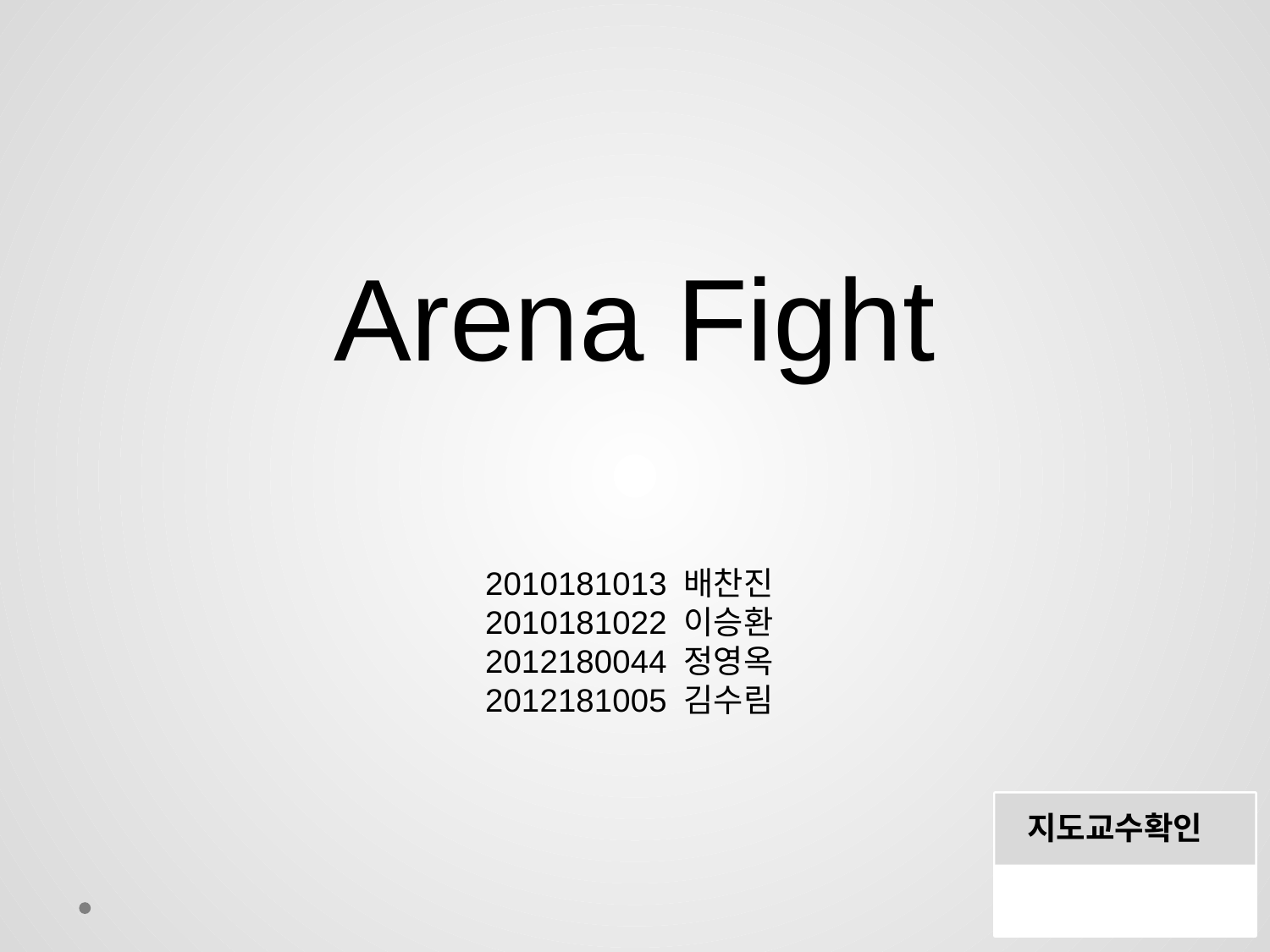

# Arena Fight
2010181013 배찬진
2010181022 이승환
2012180044 정영옥
2012181005 김수림

지도교수확인